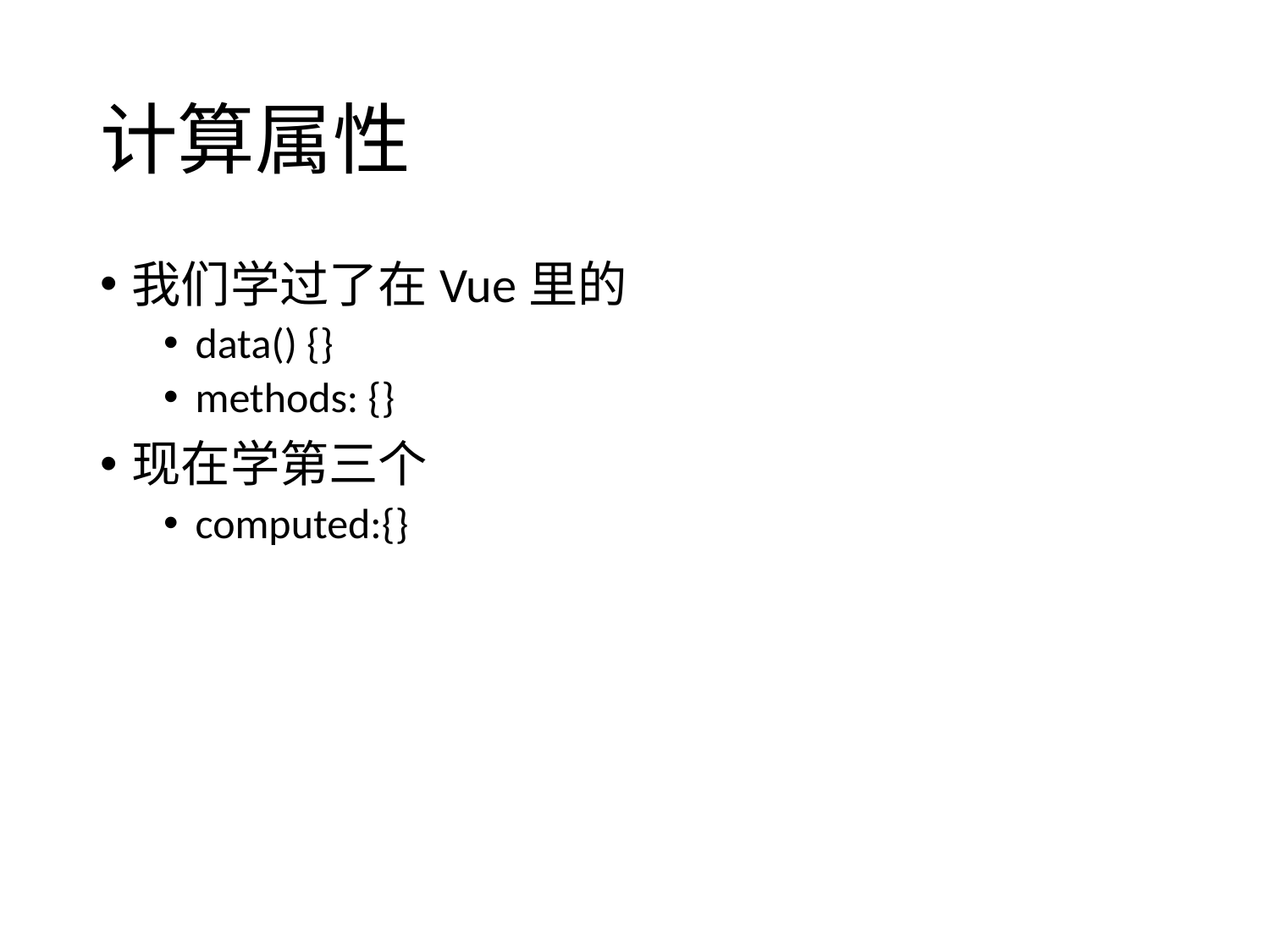

# 计算属性
我们学过了在Vue里的
data() {}
methods: {}
现在学第三个
computed:{}